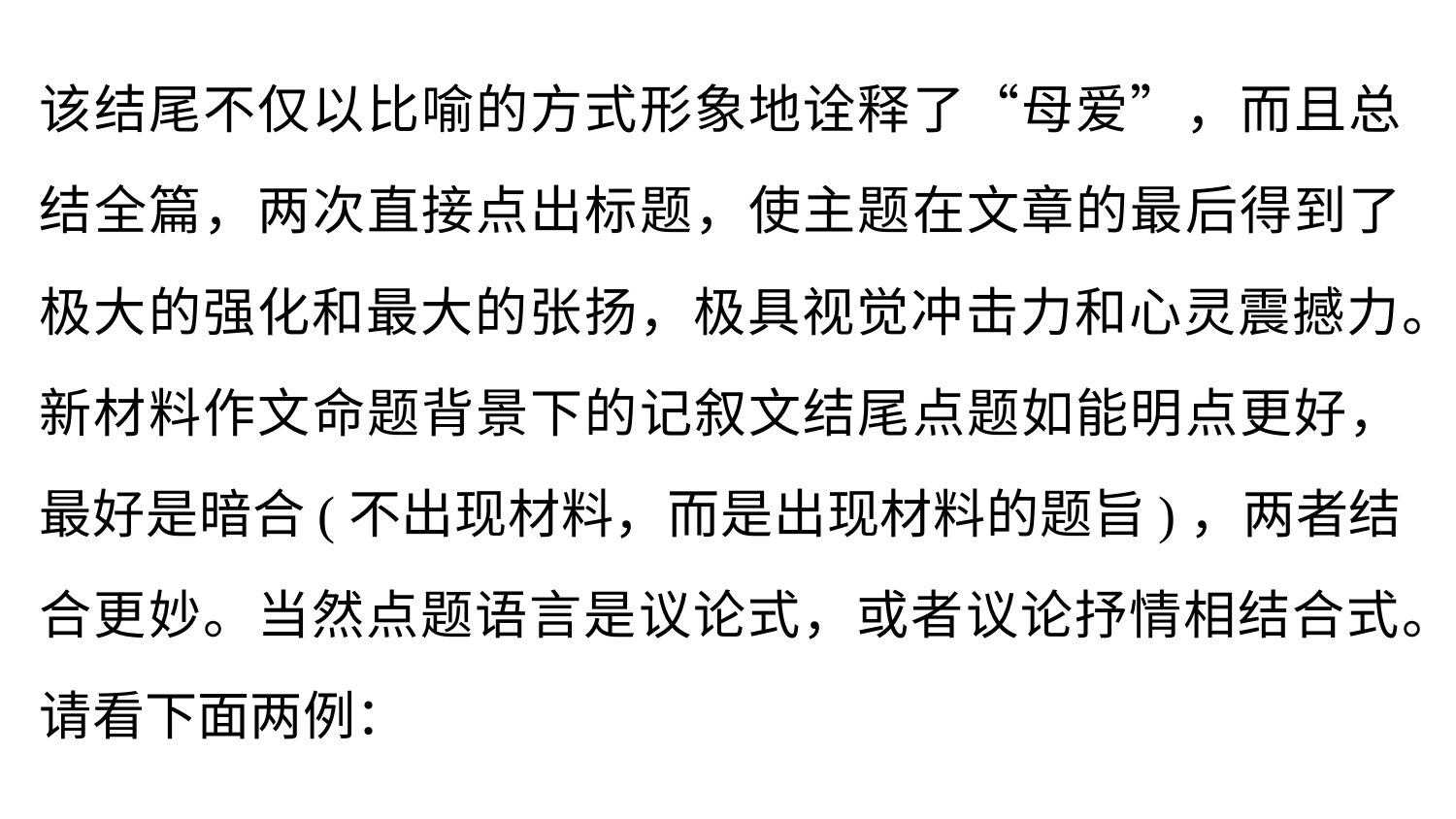

该结尾不仅以比喻的方式形象地诠释了“母爱”，而且总结全篇，两次直接点出标题，使主题在文章的最后得到了极大的强化和最大的张扬，极具视觉冲击力和心灵震撼力。
新材料作文命题背景下的记叙文结尾点题如能明点更好，最好是暗合(不出现材料，而是出现材料的题旨)，两者结合更妙。当然点题语言是议论式，或者议论抒情相结合式。请看下面两例：